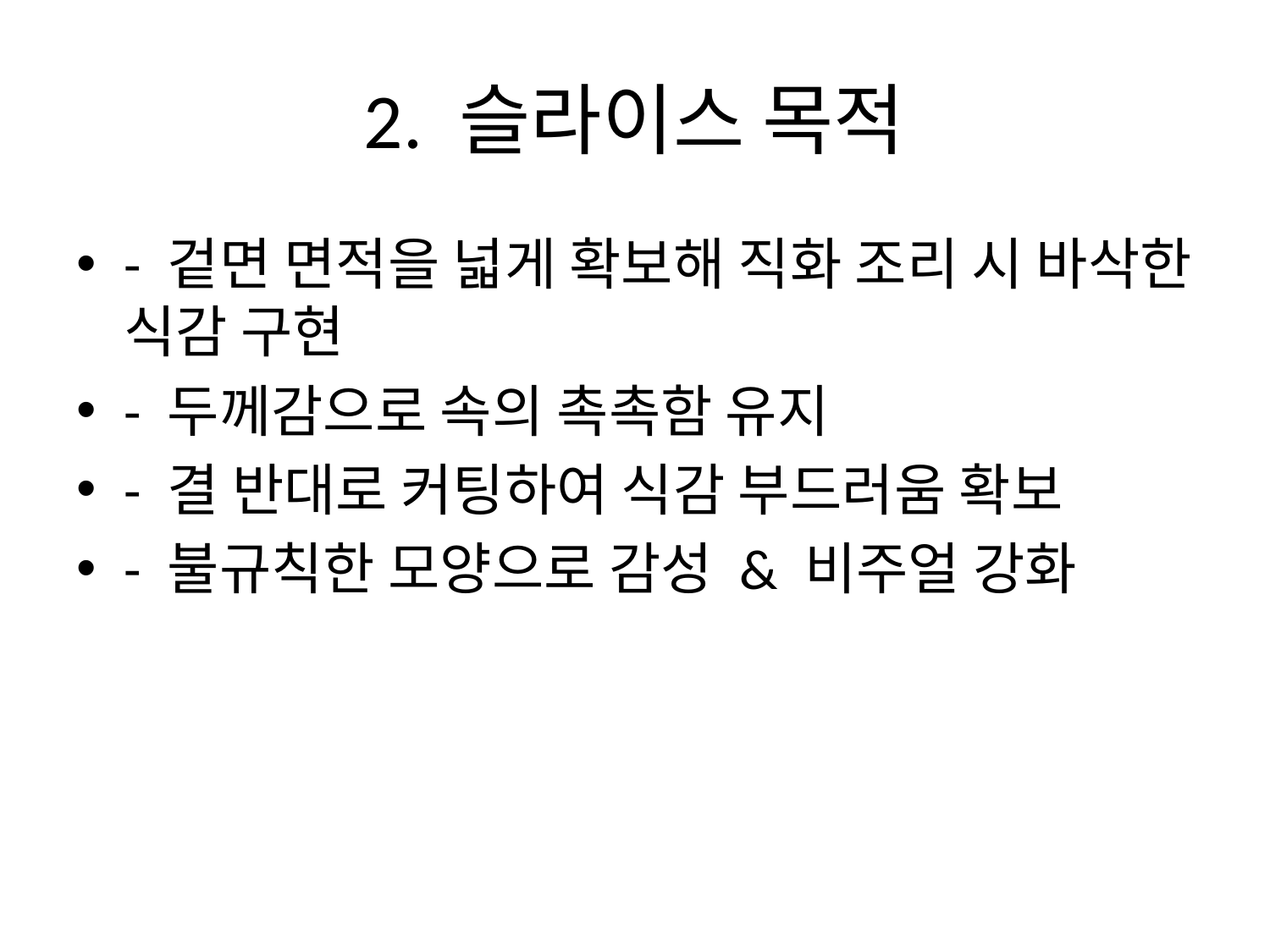

# 2. 슬라이스 목적
- 겉면 면적을 넓게 확보해 직화 조리 시 바삭한 식감 구현
- 두께감으로 속의 촉촉함 유지
- 결 반대로 커팅하여 식감 부드러움 확보
- 불규칙한 모양으로 감성 & 비주얼 강화